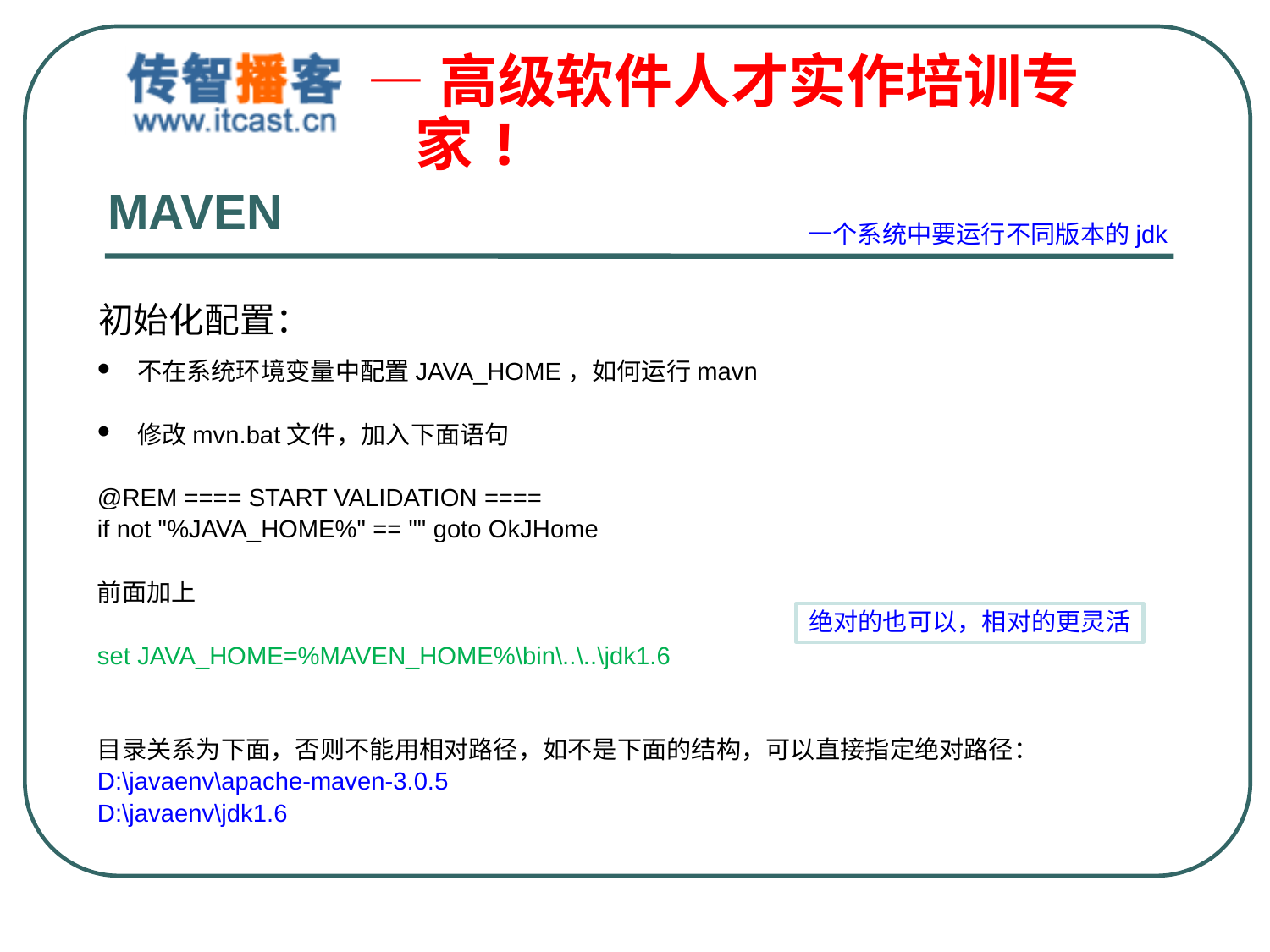

# MAVEN
一个系统中要运行不同版本的jdk
初始化配置：
不在系统环境变量中配置JAVA_HOME，如何运行mavn

修改mvn.bat文件，加入下面语句

@REM ==== START VALIDATION ====
if not "%JAVA_HOME%" == "" goto OkJHome

前面加上

set JAVA_HOME=%MAVEN_HOME%\bin\..\..\jdk1.6

目录关系为下面，否则不能用相对路径，如不是下面的结构，可以直接指定绝对路径：
D:\javaenv\apache-maven-3.0.5
D:\javaenv\jdk1.6
绝对的也可以，相对的更灵活